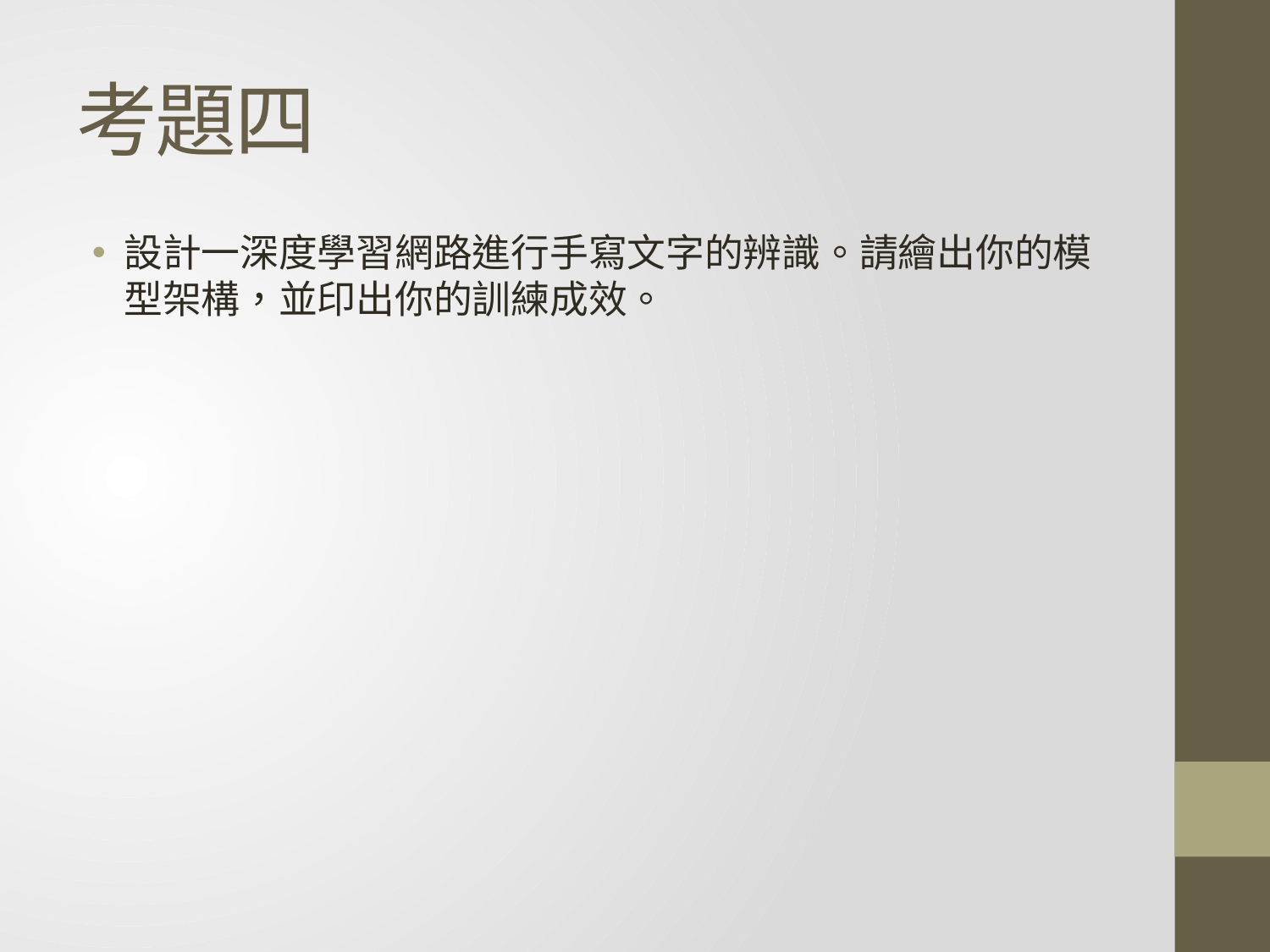

# 考題四
設計一深度學習網路進行手寫文字的辨識。請繪出你的模型架構，並印出你的訓練成效。